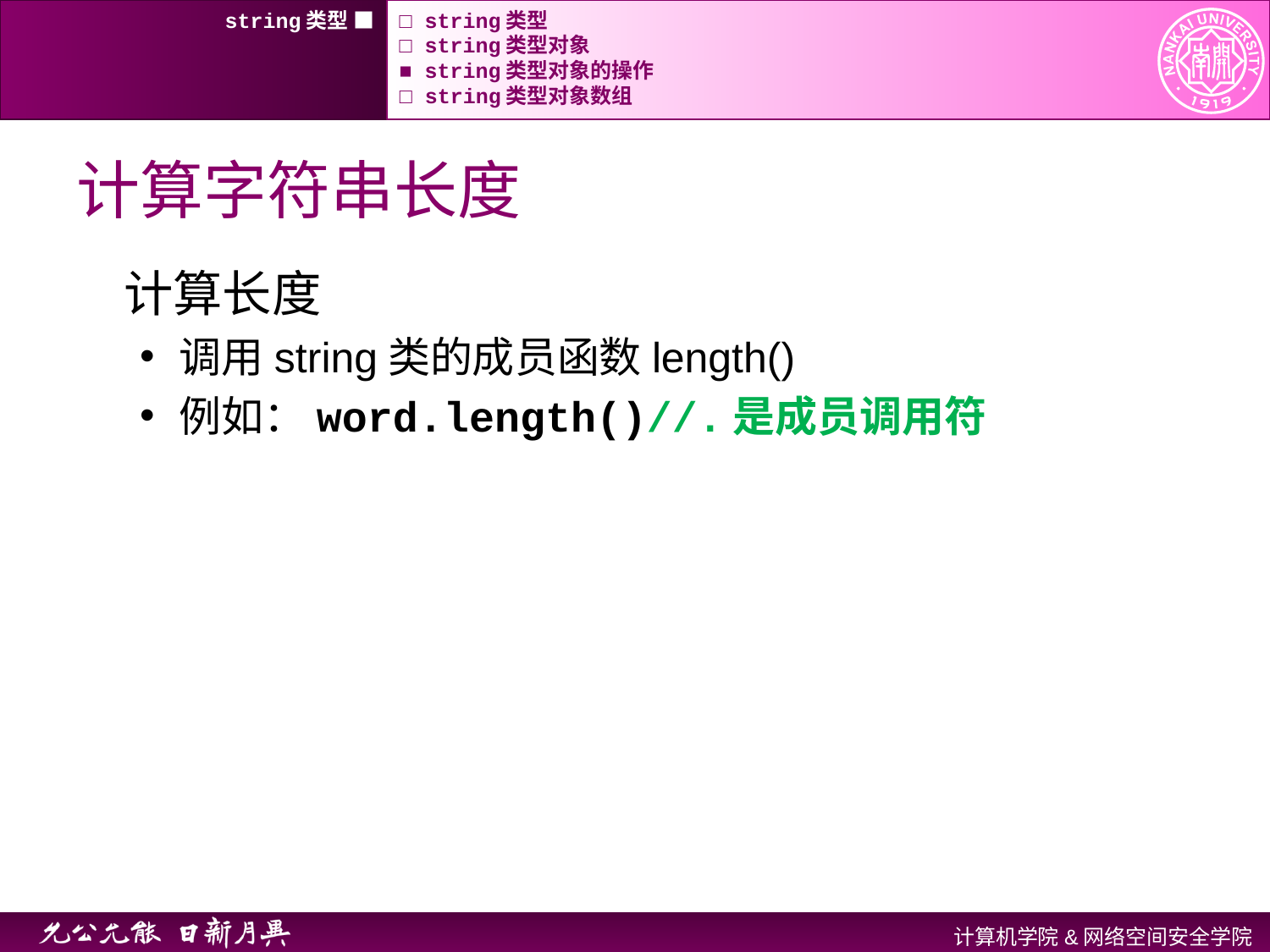

string类型 ■
□ string类型
□ string类型对象
■ string类型对象的操作
□ string类型对象数组
# 计算字符串长度
计算长度
调用string类的成员函数length()
例如：word.length()//.是成员调用符